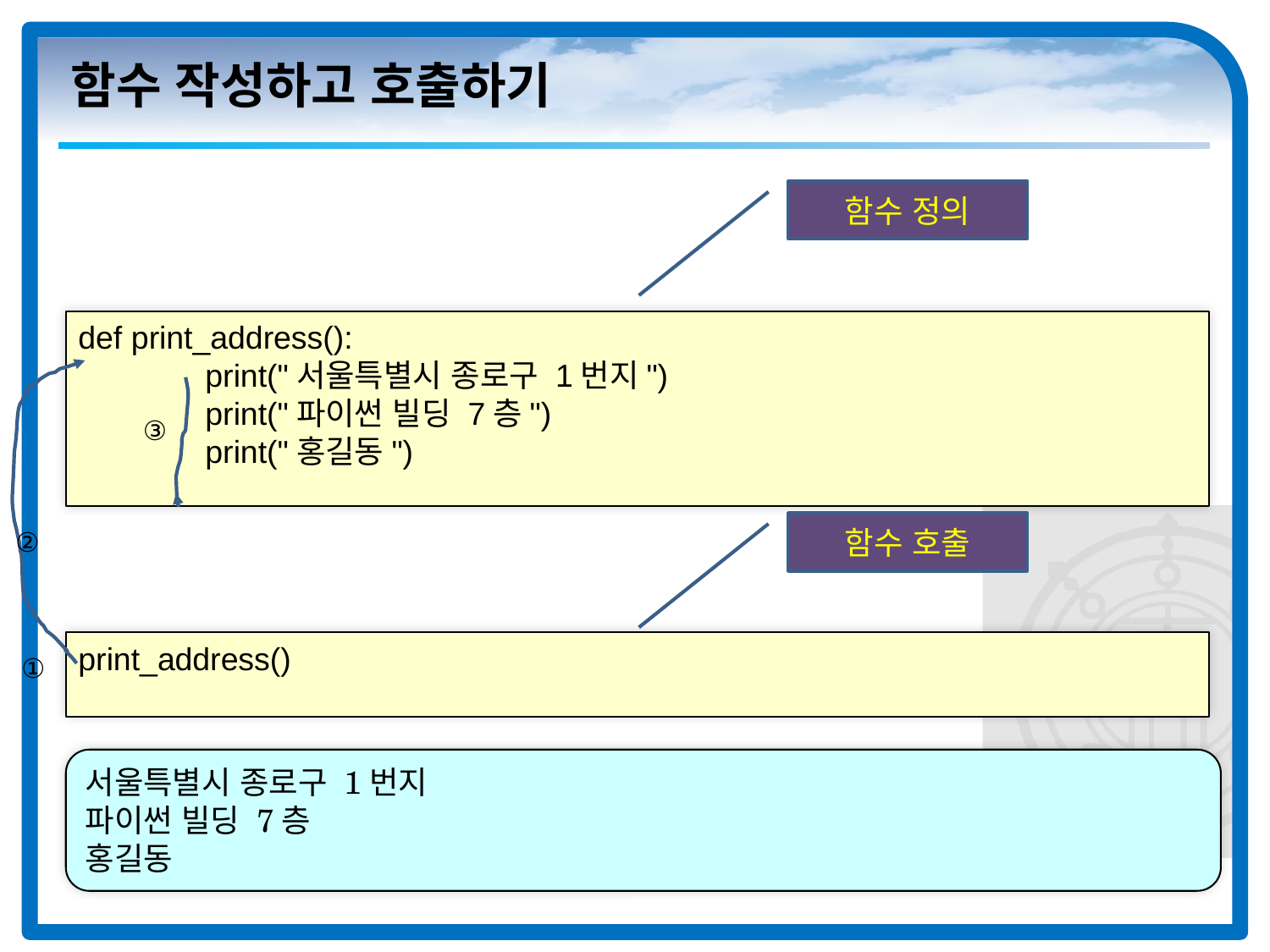

# 함수 작성하고 호출하기
함수 정의
def print_address():
	print("서울특별시 종로구 1번지")
	print("파이썬 빌딩 7층")
	print("홍길동")

③
함수 호출
②
print_address()
①
서울특별시 종로구 1번지
파이썬 빌딩 7층
홍길동